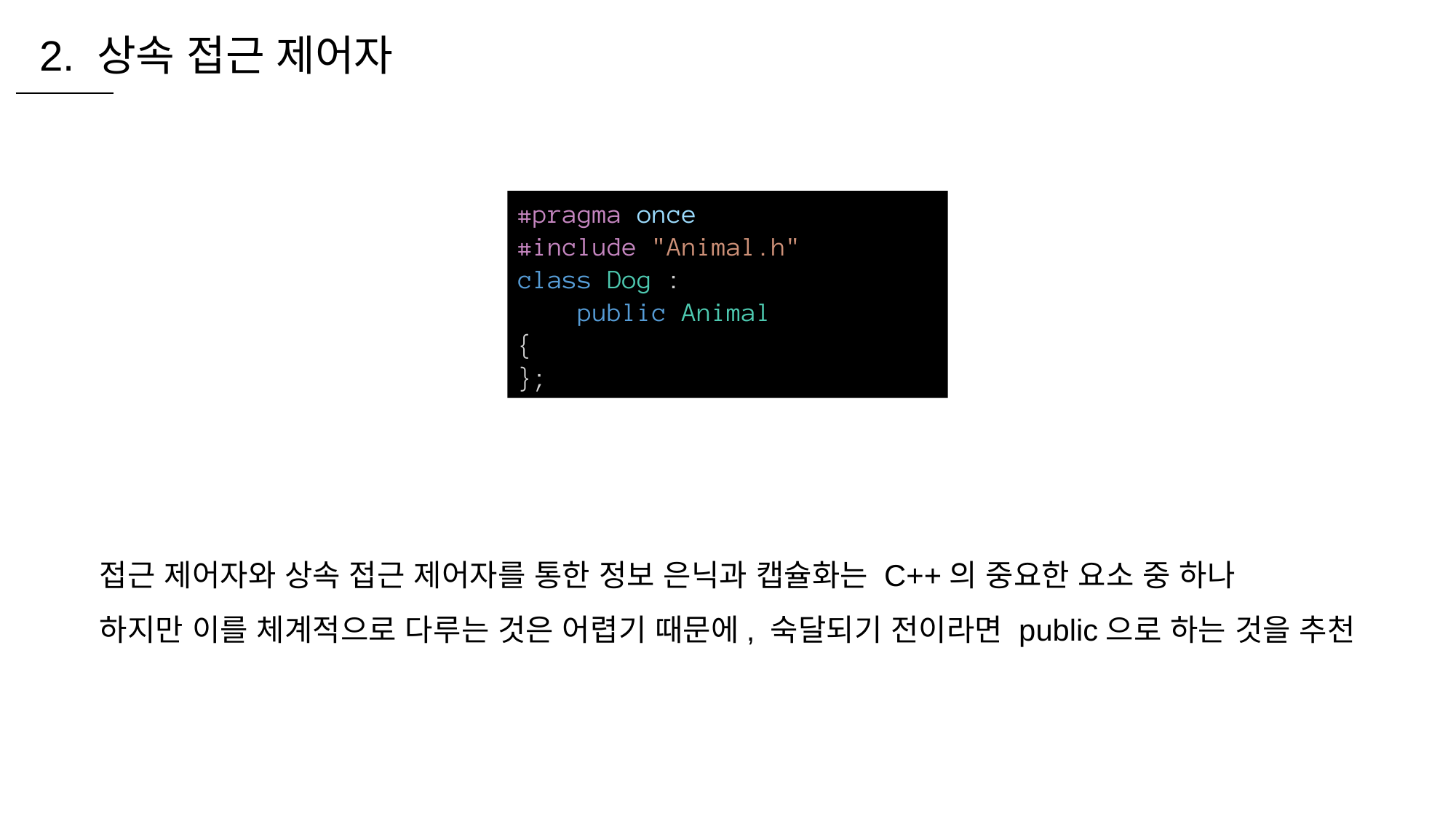

2. 상속 접근 제어자
#pragma once
#include "Animal.h"
class Dog :
    public Animal
{
};
접근 제어자와 상속 접근 제어자를 통한 정보 은닉과 캡슐화는 C++의 중요한 요소 중 하나
하지만 이를 체계적으로 다루는 것은 어렵기 때문에, 숙달되기 전이라면 public으로 하는 것을 추천